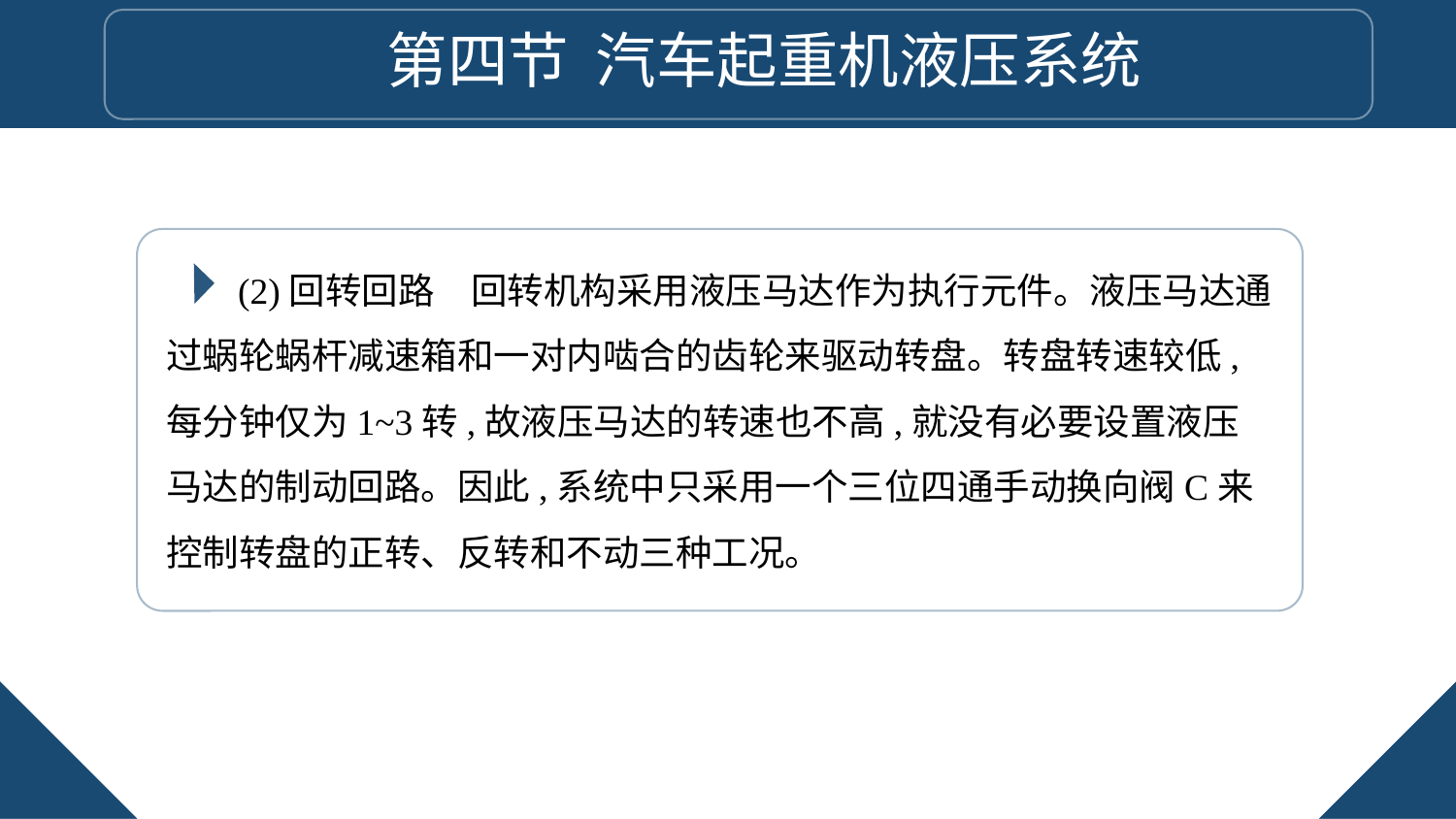

第四节  汽车起重机液压系统

(2)回转回路　回转机构采用液压马达作为执行元件。液压马达通过蜗轮蜗杆减速箱和一对内啮合的齿轮来驱动转盘。转盘转速较低,每分钟仅为1~3转,故液压马达的转速也不高,就没有必要设置液压马达的制动回路。因此,系统中只采用一个三位四通手动换向阀C来控制转盘的正转、反转和不动三种工况。